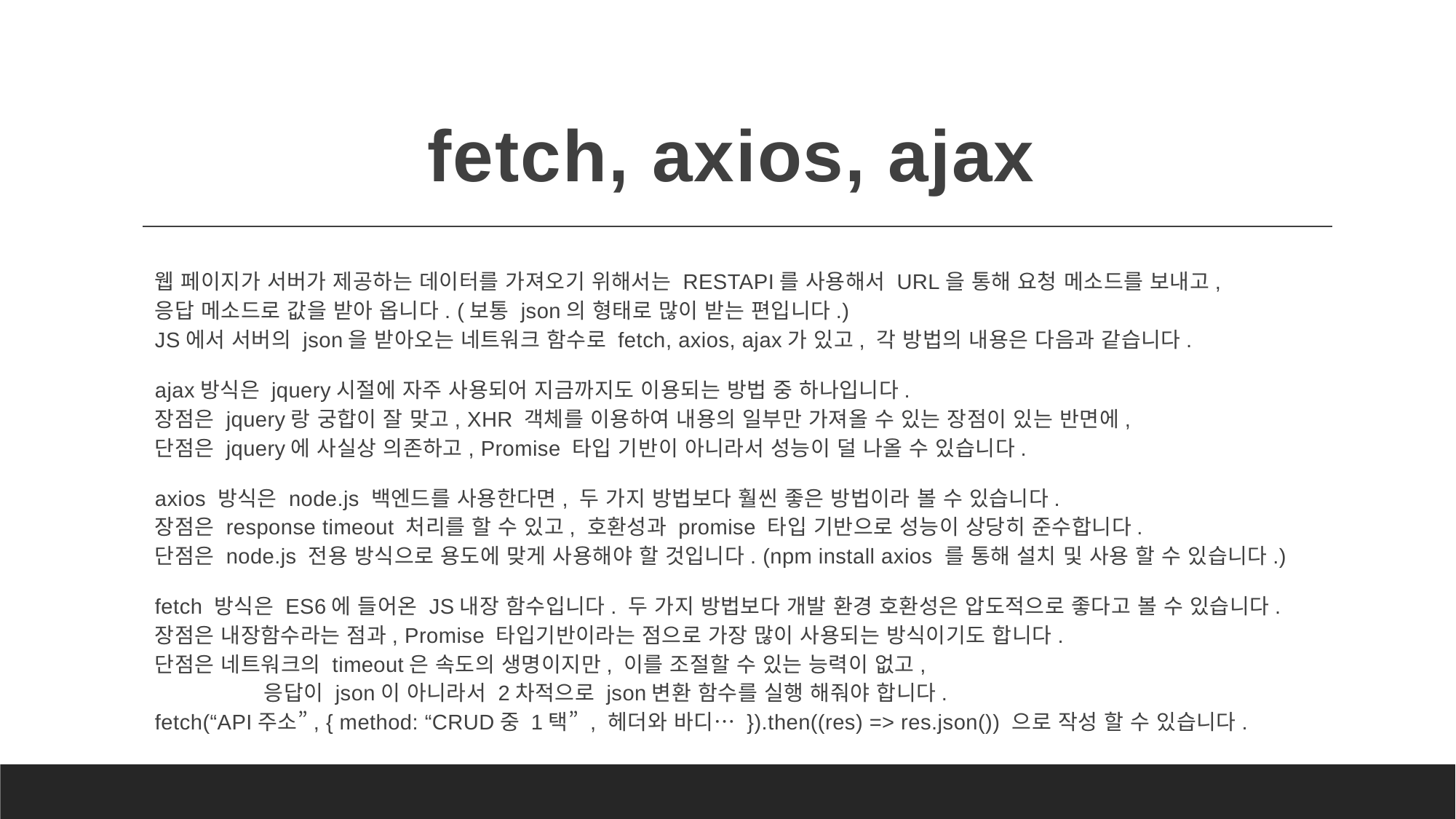

# fetch, axios, ajax
웹 페이지가 서버가 제공하는 데이터를 가져오기 위해서는 RESTAPI를 사용해서 URL을 통해 요청 메소드를 보내고,
응답 메소드로 값을 받아 옵니다. (보통 json의 형태로 많이 받는 편입니다.)
JS에서 서버의 json을 받아오는 네트워크 함수로 fetch, axios, ajax가 있고, 각 방법의 내용은 다음과 같습니다.
ajax방식은 jquery시절에 자주 사용되어 지금까지도 이용되는 방법 중 하나입니다.
장점은 jquery랑 궁합이 잘 맞고, XHR 객체를 이용하여 내용의 일부만 가져올 수 있는 장점이 있는 반면에,
단점은 jquery에 사실상 의존하고, Promise 타입 기반이 아니라서 성능이 덜 나올 수 있습니다.
axios 방식은 node.js 백엔드를 사용한다면, 두 가지 방법보다 훨씬 좋은 방법이라 볼 수 있습니다.
장점은 response timeout 처리를 할 수 있고, 호환성과 promise 타입 기반으로 성능이 상당히 준수합니다.
단점은 node.js 전용 방식으로 용도에 맞게 사용해야 할 것입니다. (npm install axios 를 통해 설치 및 사용 할 수 있습니다.)
fetch 방식은 ES6에 들어온 JS내장 함수입니다. 두 가지 방법보다 개발 환경 호환성은 압도적으로 좋다고 볼 수 있습니다.
장점은 내장함수라는 점과, Promise 타입기반이라는 점으로 가장 많이 사용되는 방식이기도 합니다.
단점은 네트워크의 timeout은 속도의 생명이지만, 이를 조절할 수 있는 능력이 없고,
	응답이 json이 아니라서 2차적으로 json변환 함수를 실행 해줘야 합니다.
fetch(“API주소”, { method: “CRUD중 1택” , 헤더와 바디… }).then((res) => res.json()) 으로 작성 할 수 있습니다.